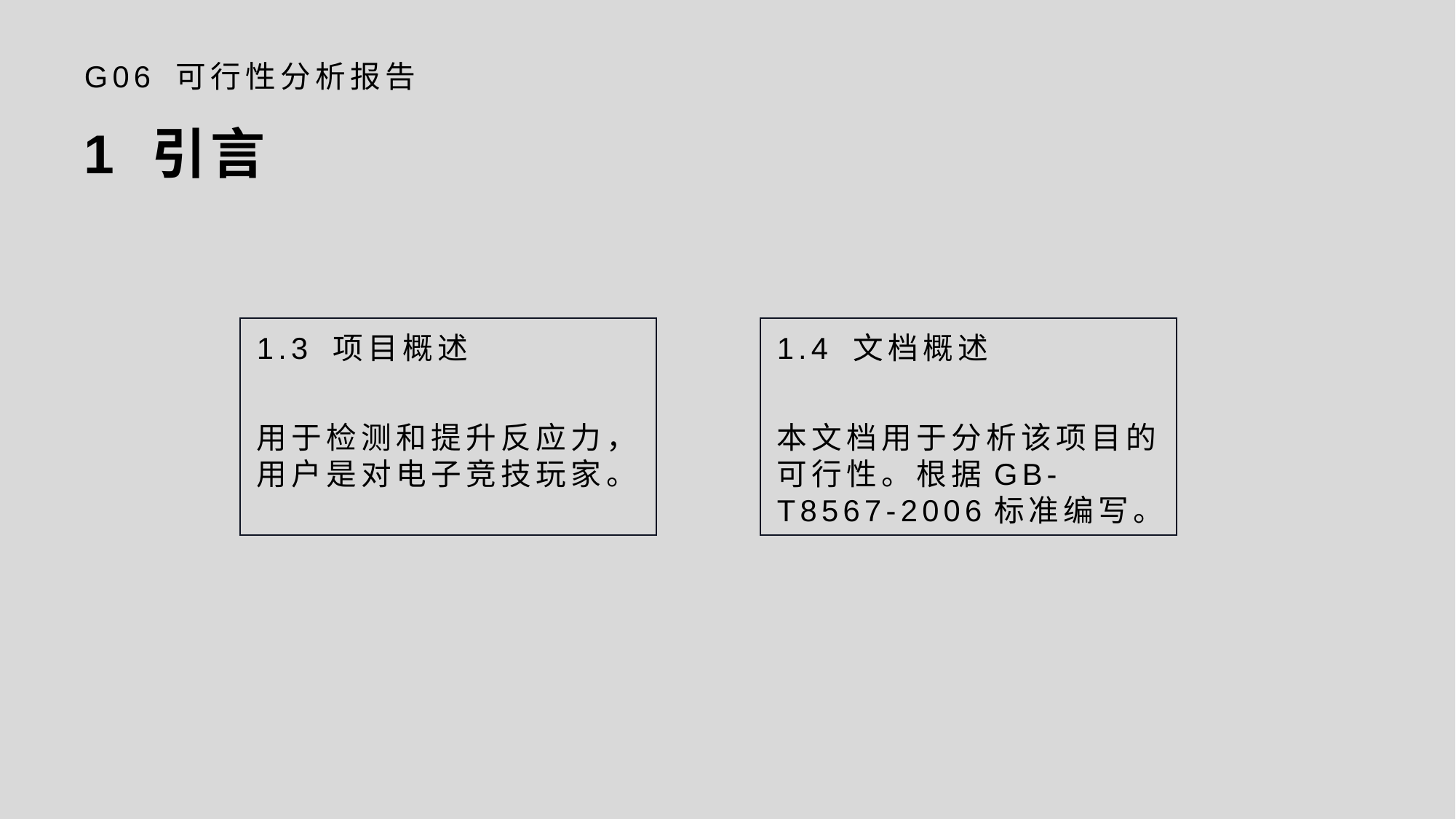

G06 可行性分析报告
1 引言

1.3 项目概述
1.4 文档概述

用于检测和提升反应力，用户是对电子竞技玩家。

本文档用于分析该项目的可行性。根据GB-T8567-2006标准编写。